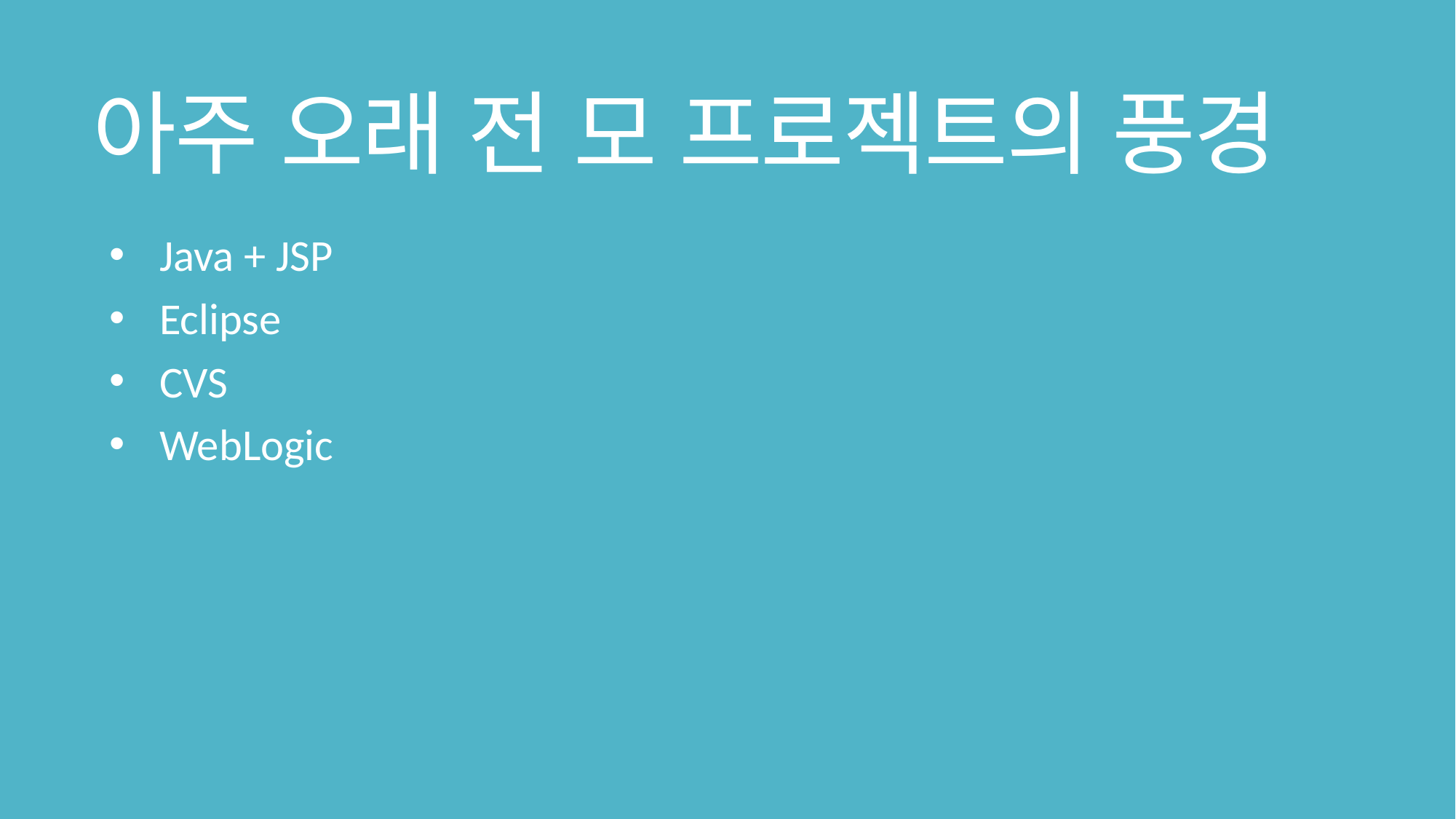

# 아주 오래 전 모 프로젝트의 풍경
Java + JSP
Eclipse
CVS
WebLogic